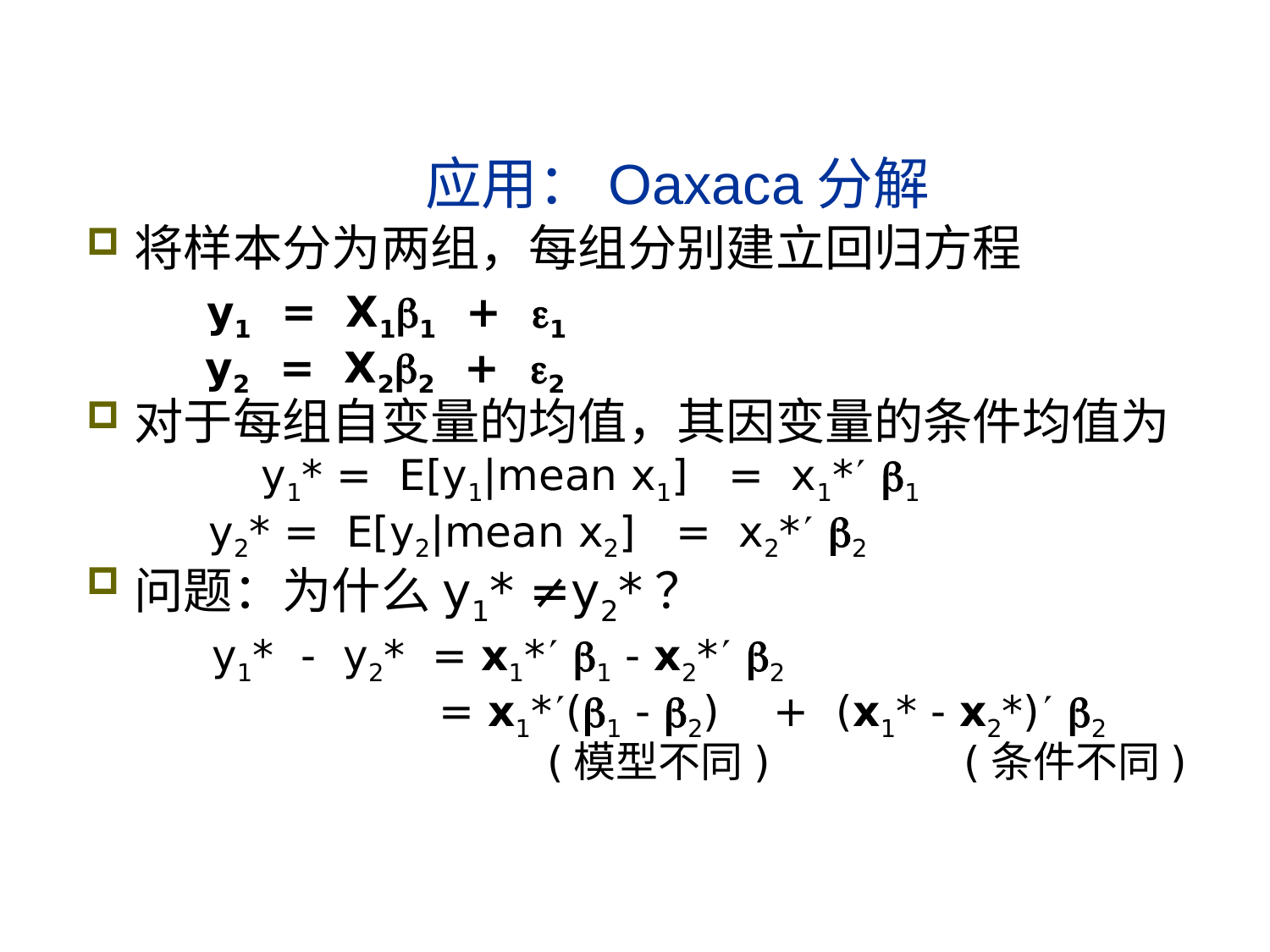

# 应用：Oaxaca分解
将样本分为两组，每组分别建立回归方程
       y1  =  X1β1  +  ε1
        y2  =  X2β2  +  ε2
对于每组自变量的均值，其因变量的条件均值为	y1* =  E[y1|mean x1]   =  x1*′ β1
         y2* =  E[y2|mean x2]   =  x2*′ β2
问题：为什么y1* ≠y2*？
        y1*  -  y2*  = x1*′ β1 - x2*′ β2
                          = x1*′(β1 - β2)    +  (x1* - x2*)′ β2
                                  (模型不同)	     (条件不同)